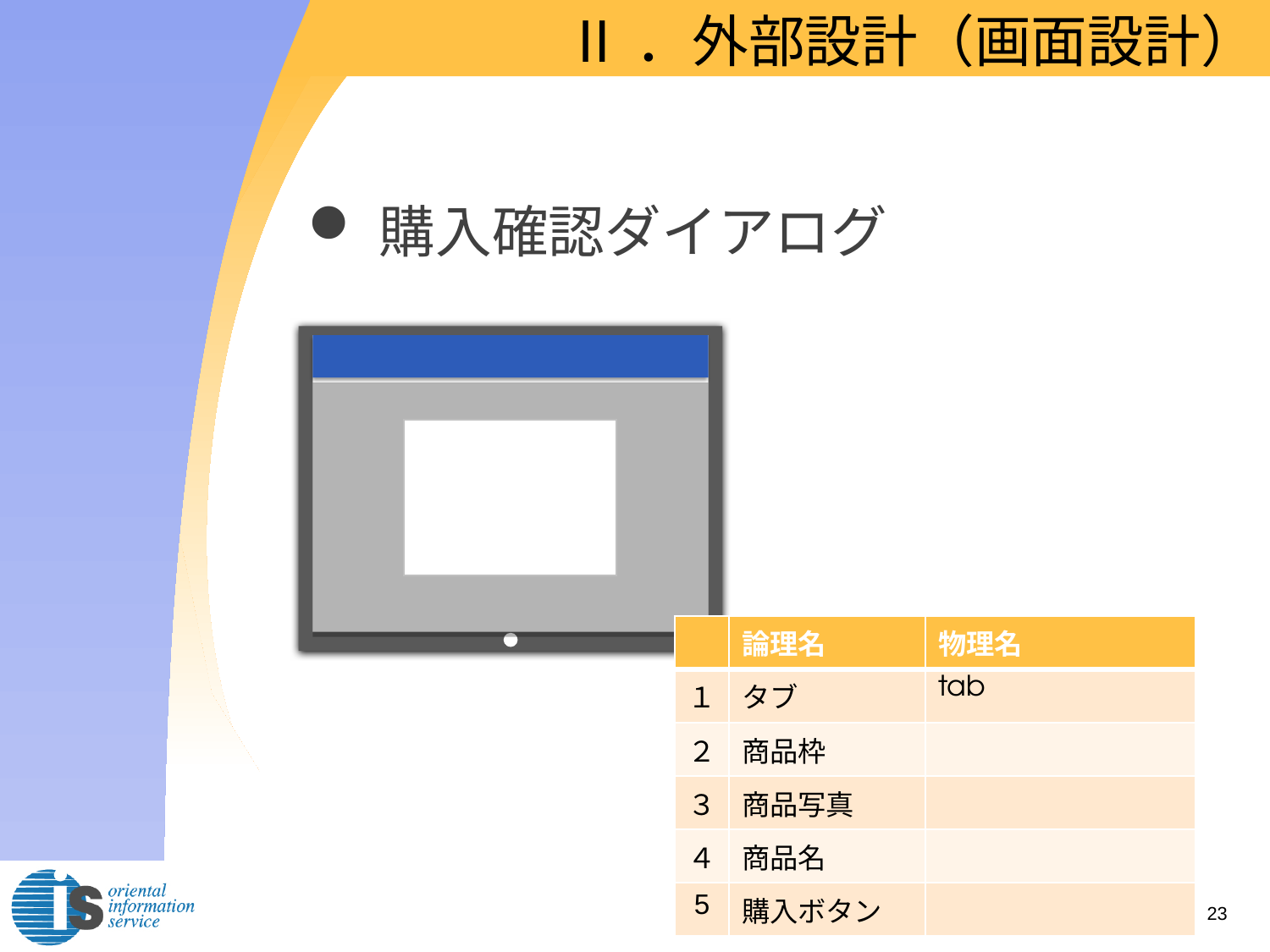

# Ⅱ．外部設計（画面設計）
購入確認ダイアログ

|  | 論理名 | 物理名 |
| --- | --- | --- |
| １ | タブ | tab |
| ２ | 商品枠 |  |
| ３ | 商品写真 |  |
| ４ | 商品名 |  |
| 5 | 購入ボタン |  |
23